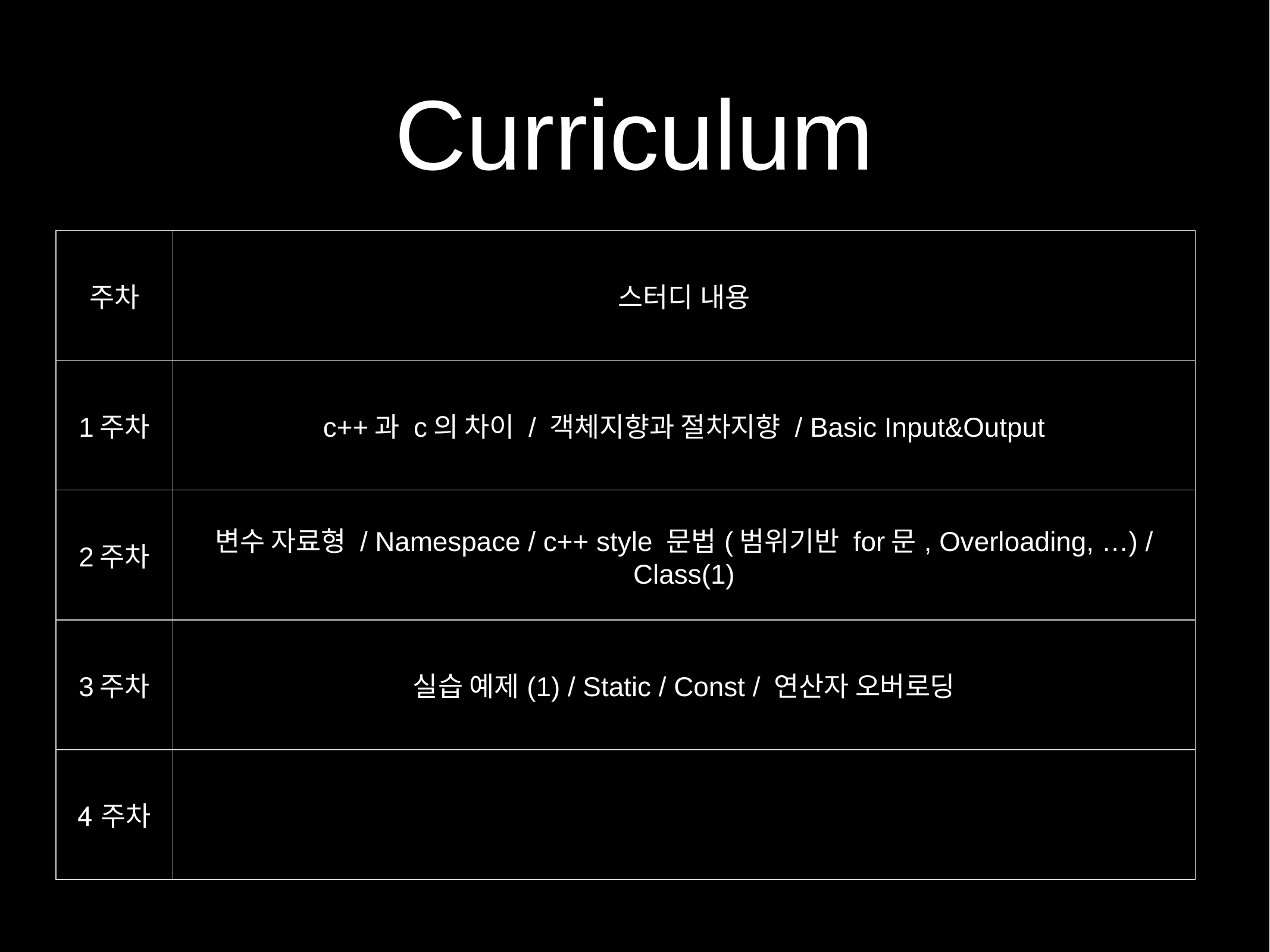

# Curriculum
| 주차 | 스터디 내용 |
| --- | --- |
| 1주차 | c++과 c의 차이 / 객체지향과 절차지향 / Basic Input&Output |
| 2주차 | 변수 자료형 / Namespace / c++ style 문법(범위기반 for문, Overloading, …) / Class(1) |
| 3주차 | 실습 예제(1) / Static / Const / 연산자 오버로딩 |
| 4주차 |  |